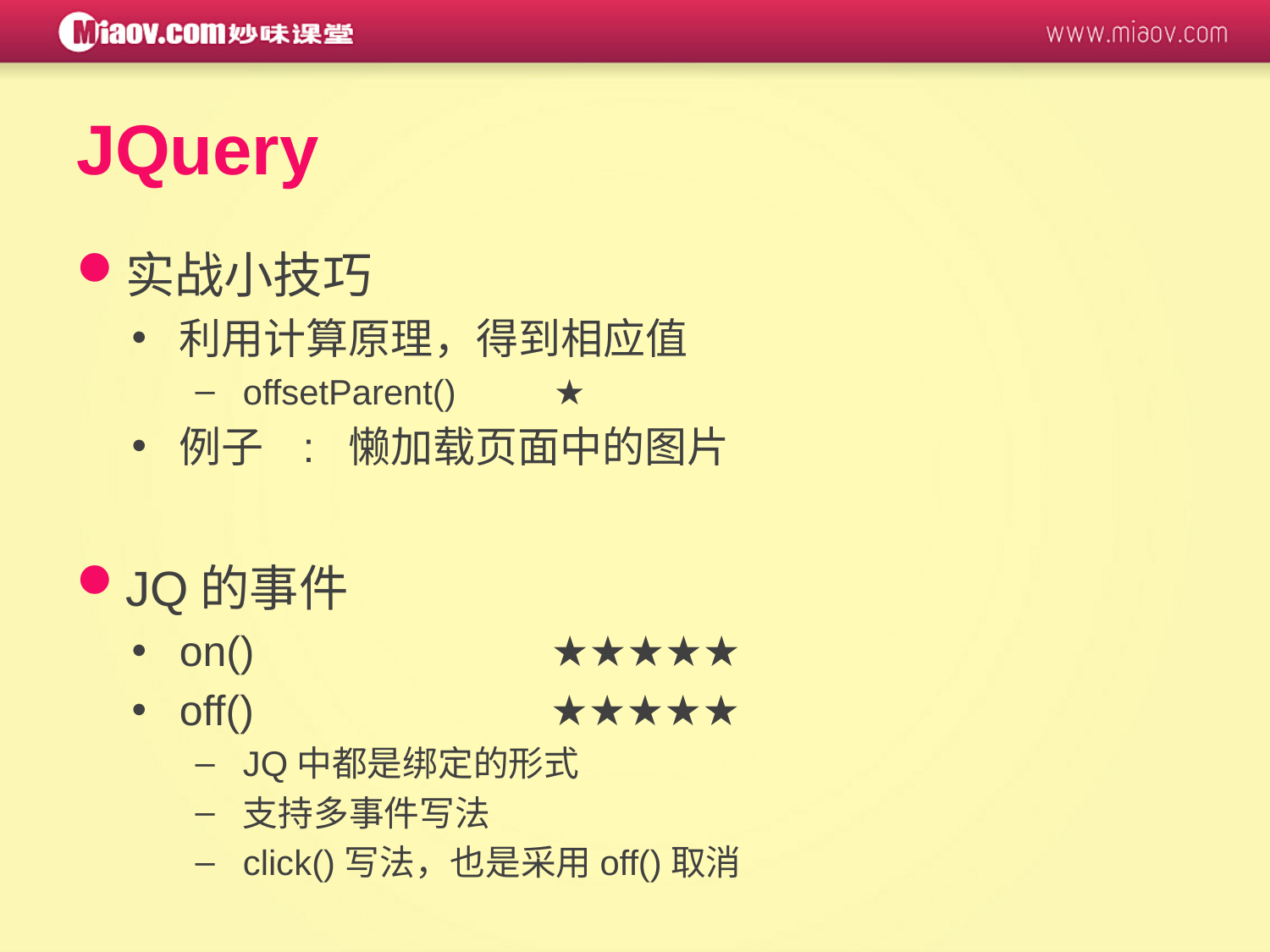

# JQuery
实战小技巧
利用计算原理，得到相应值
offsetParent()          ★
例子   :  懒加载页面中的图片

JQ的事件
on()                         ★★★★★
off()                         ★★★★★
JQ中都是绑定的形式
支持多事件写法
click()写法，也是采用off()取消